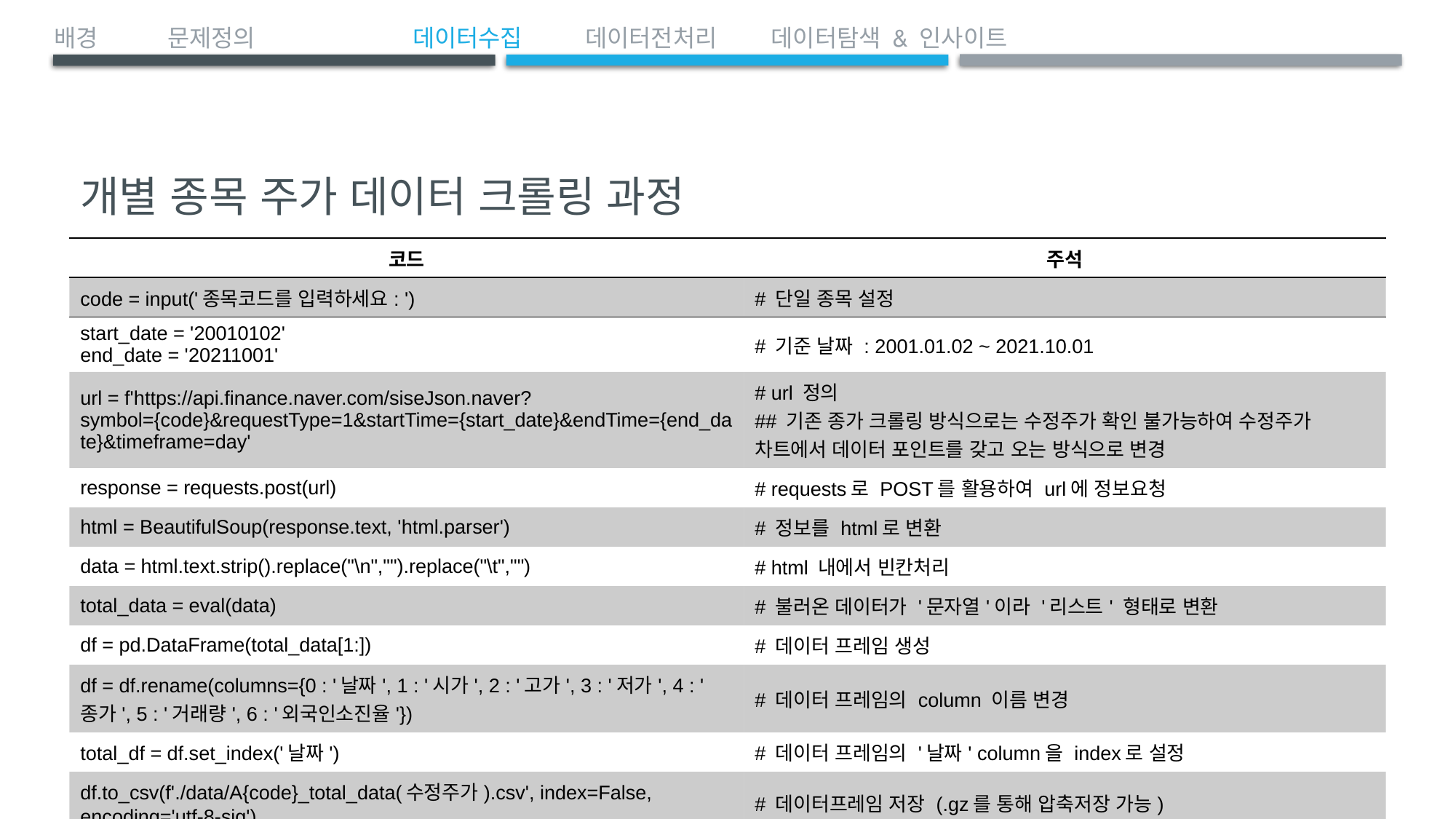

배경		    문제정의	 		  데이터수집	  데이터전처리 	    데이터탐색 & 인사이트
# 개별 종목 주가 데이터 크롤링 과정
| 코드 | 주석 |
| --- | --- |
| code = input('종목코드를 입력하세요: ') | # 단일 종목 설정 |
| start\_date = '20010102' end\_date = '20211001' | # 기준 날짜 : 2001.01.02 ~ 2021.10.01 |
| url = f'https://api.finance.naver.com/siseJson.naver?symbol={code}&requestType=1&startTime={start\_date}&endTime={end\_date}&timeframe=day' | # url 정의 ## 기존 종가 크롤링 방식으로는 수정주가 확인 불가능하여 수정주가 차트에서 데이터 포인트를 갖고 오는 방식으로 변경 |
| response = requests.post(url) | # requests로 POST를 활용하여 url에 정보요청 |
| html = BeautifulSoup(response.text, 'html.parser') | # 정보를 html로 변환 |
| data = html.text.strip().replace("\n","").replace("\t","") | # html 내에서 빈칸처리 |
| total\_data = eval(data) | # 불러온 데이터가 '문자열'이라 '리스트' 형태로 변환 |
| df = pd.DataFrame(total\_data[1:]) | # 데이터 프레임 생성 |
| df = df.rename(columns={0 : '날짜', 1 : '시가', 2 : '고가', 3 : '저가', 4 : '종가', 5 : '거래량', 6 : '외국인소진율'}) | # 데이터 프레임의 column 이름 변경 |
| total\_df = df.set\_index('날짜') | # 데이터 프레임의 '날짜' column을 index로 설정 |
| df.to\_csv(f'./data/A{code}\_total\_data(수정주가).csv', index=False, encoding='utf-8-sig') | # 데이터프레임 저장 (.gz를 통해 압축저장 가능) |